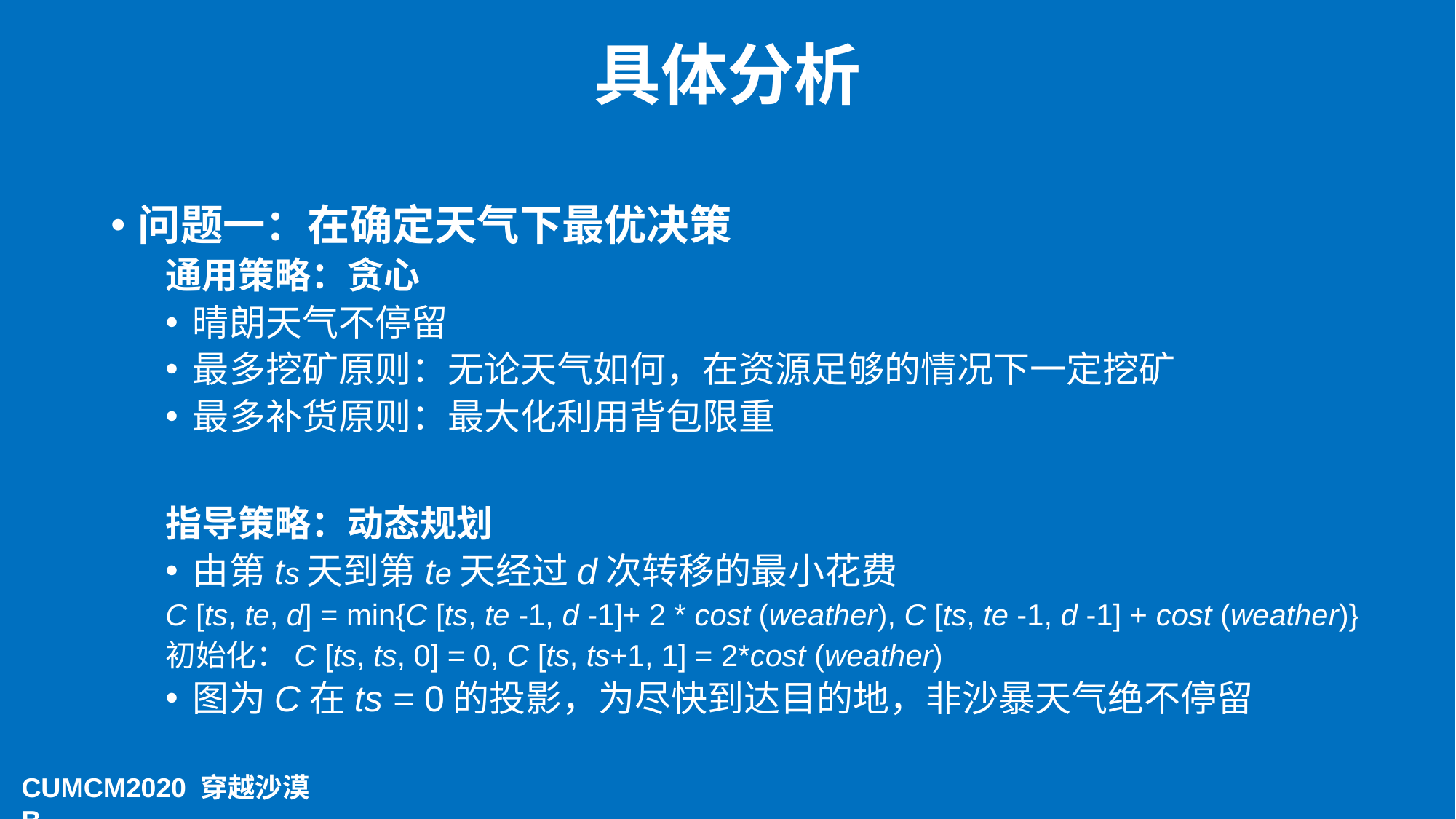

# 具体分析
问题一：在确定天气下最优决策
通用策略：贪心
晴朗天气不停留
最多挖矿原则：无论天气如何，在资源足够的情况下一定挖矿
最多补货原则：最大化利用背包限重

指导策略：动态规划
由第ts天到第te天经过d次转移的最小花费
C [ts, te, d] = min{C [ts, te -1, d -1]+ 2 * cost (weather), C [ts, te -1, d -1] + cost (weather)}
初始化：C [ts, ts, 0] = 0, C [ts, ts+1, 1] = 2*cost (weather)
图为C在ts = 0的投影，为尽快到达目的地，非沙暴天气绝不停留
CUMCM2020 穿越沙漠B